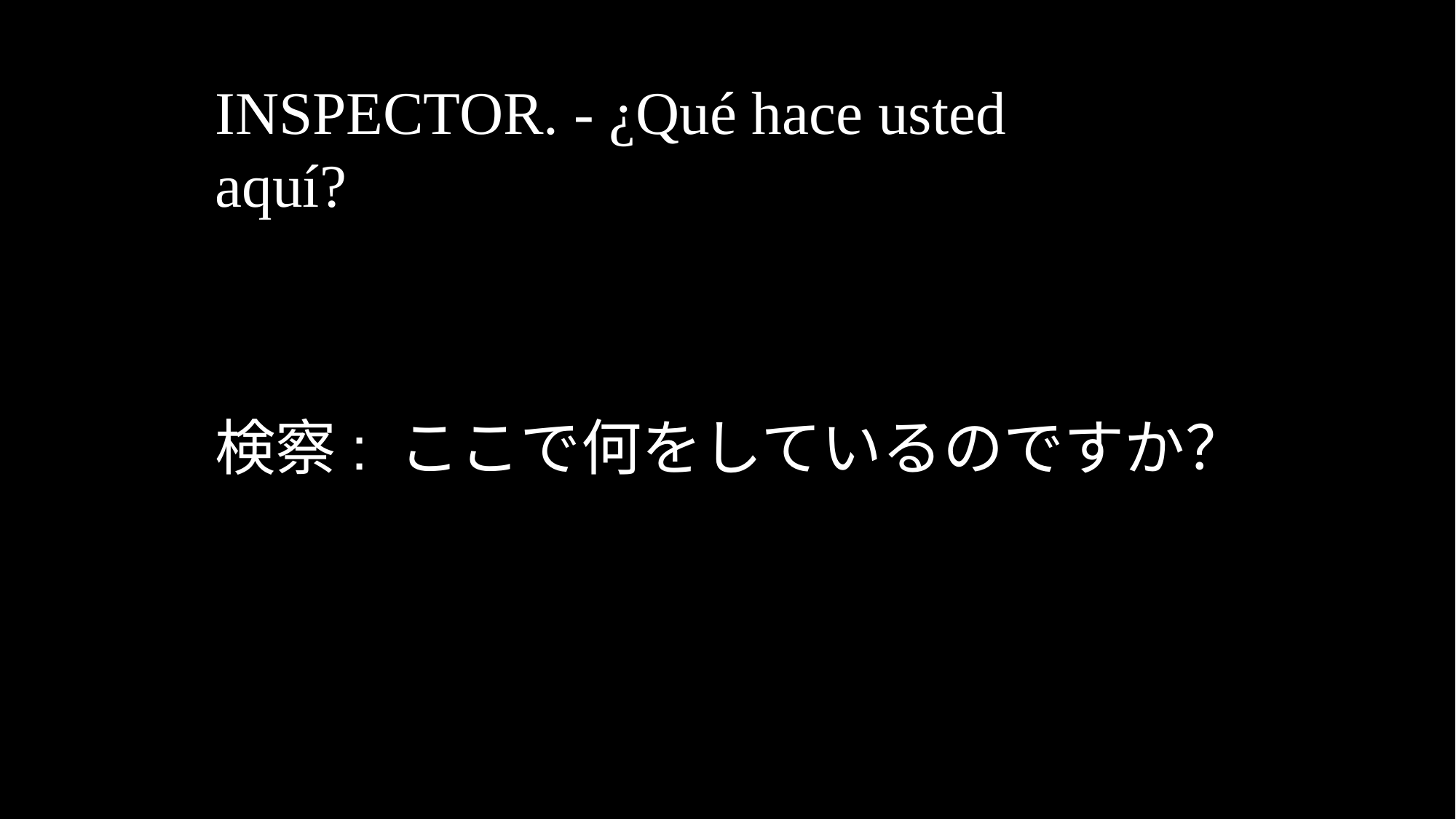

INSPECTOR. - ¿Qué hace usted aquí?

検察: ここで何をしているのですか？